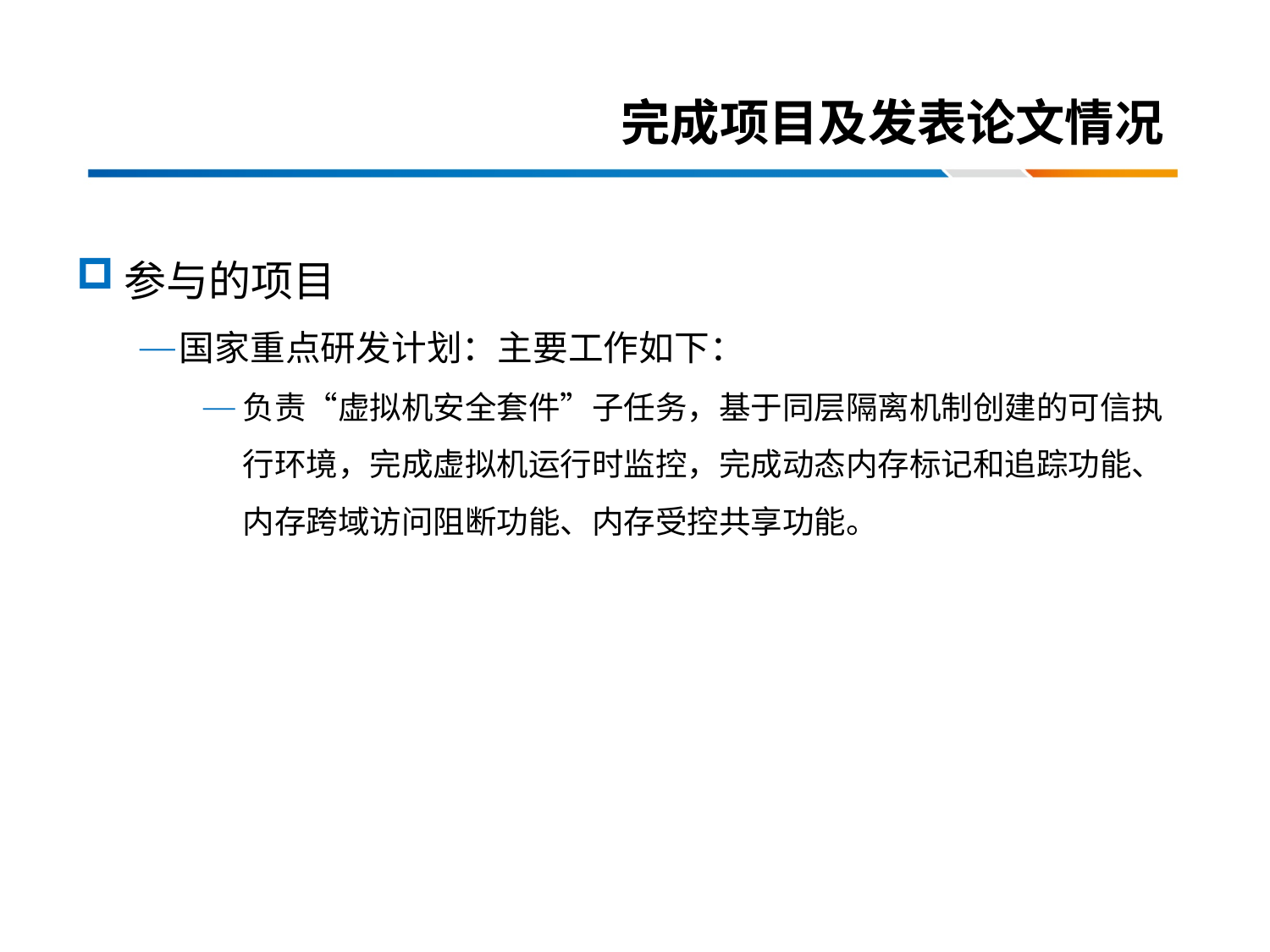

# 完成项目及发表论文情况
参与的项目
国家重点研发计划：主要工作如下：
负责“虚拟机安全套件”子任务，基于同层隔离机制创建的可信执行环境，完成虚拟机运行时监控，完成动态内存标记和追踪功能、内存跨域访问阻断功能、内存受控共享功能。